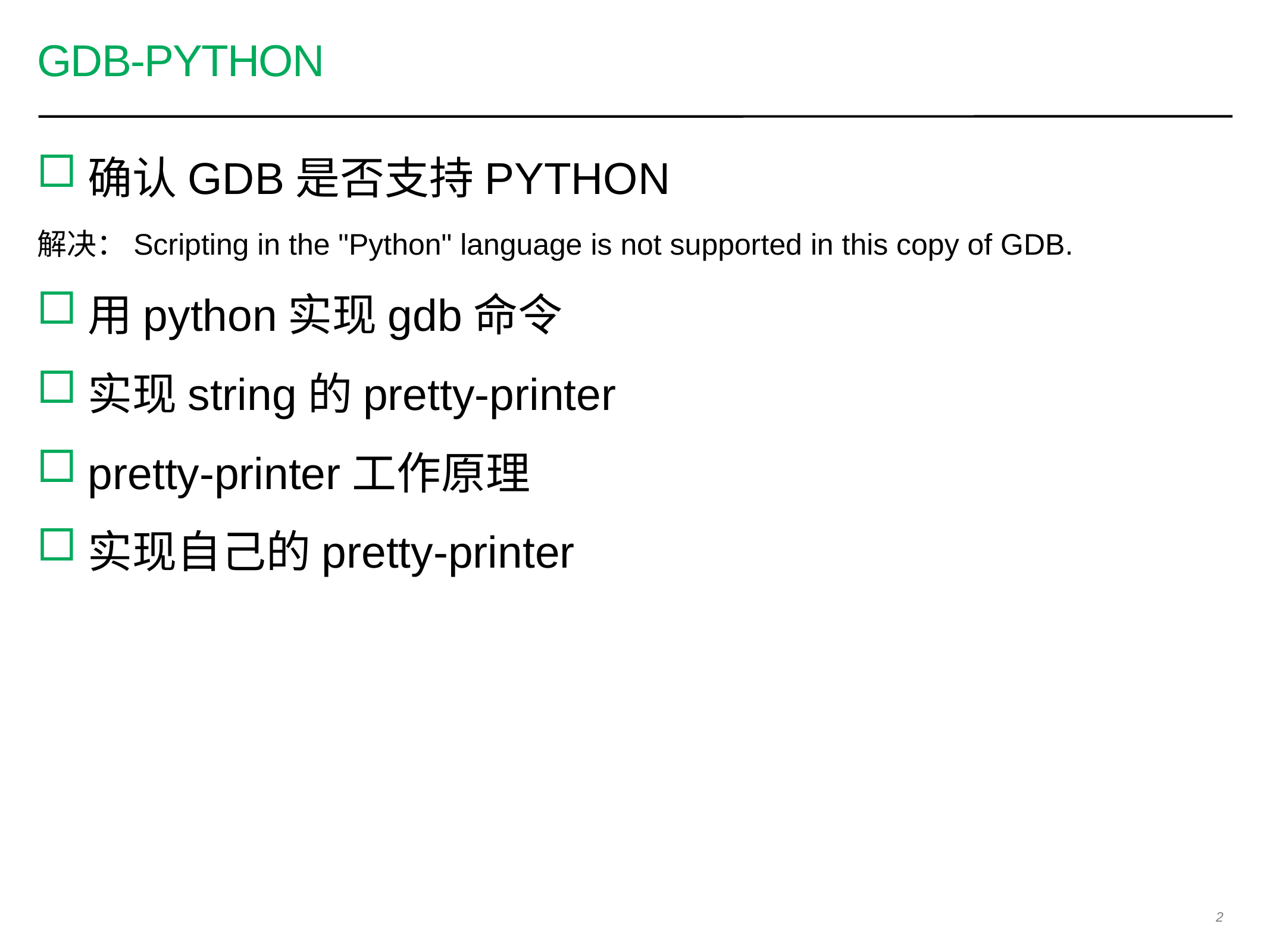

# Gdb-python
确认GDB是否支持PYTHON
解决：Scripting in the "Python" language is not supported in this copy of GDB.
用python实现gdb命令
实现string的pretty-printer
pretty-printer工作原理
实现自己的pretty-printer

2